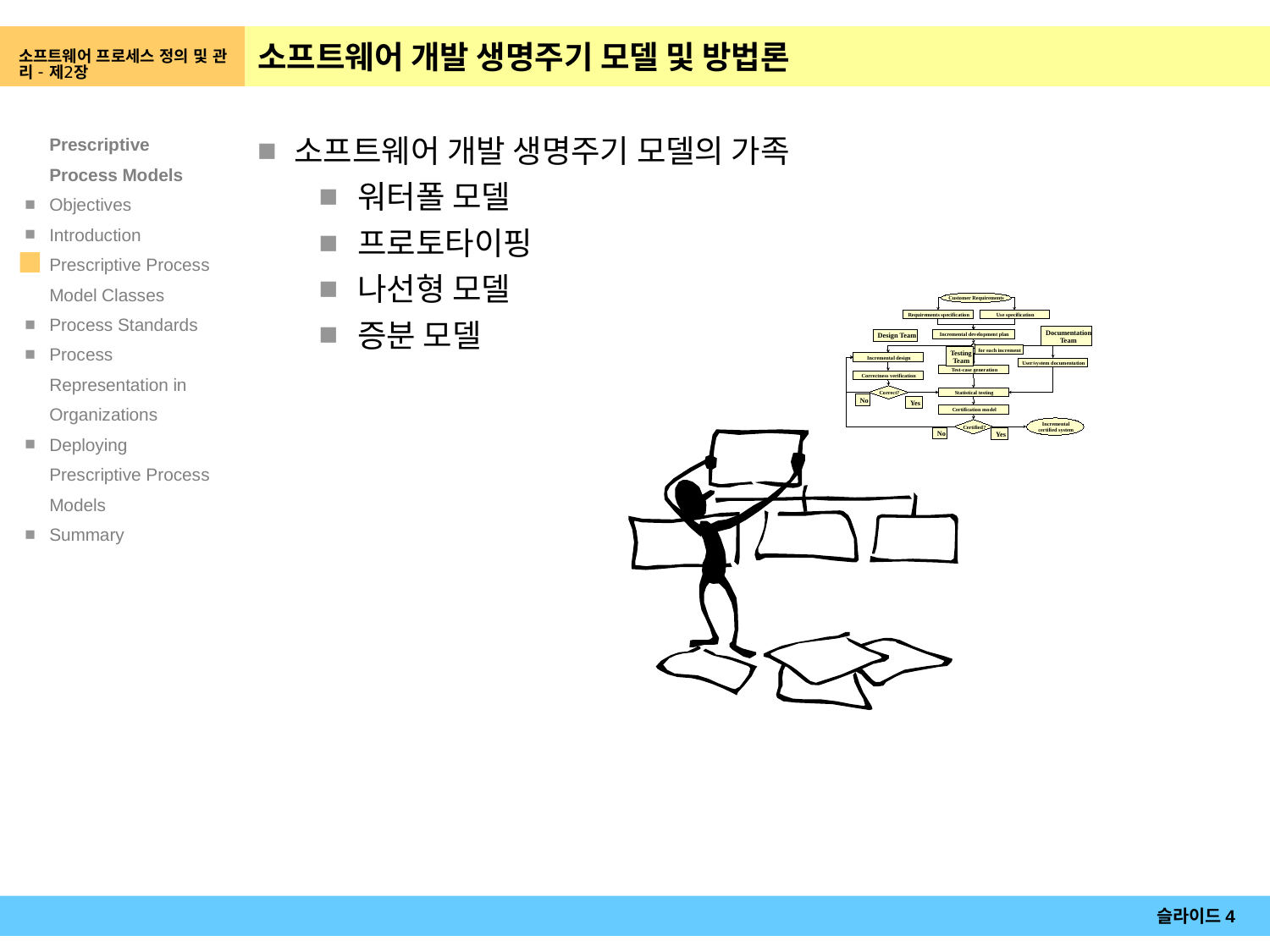

소프트웨어 프로세스 정의 및 관리 - 제2장
# 소프트웨어 개발 생명주기 모델 및 방법론
소프트웨어 개발 생명주기 모델의 가족
워터폴 모델
프로토타이핑
나선형 모델
증분 모델

Customer Requirements

Requirements specification
Use specification

Documentation

Design Team
Incremental development plan
Team

for each increment

Testing

Incremental design

Team

User/system documentation

Test
-
case generation

Correctness verification

Correct?
Statistical testing

No

Yes

Certification model

Incremental
Certified?

certified system

No
Yes

슬라이드4